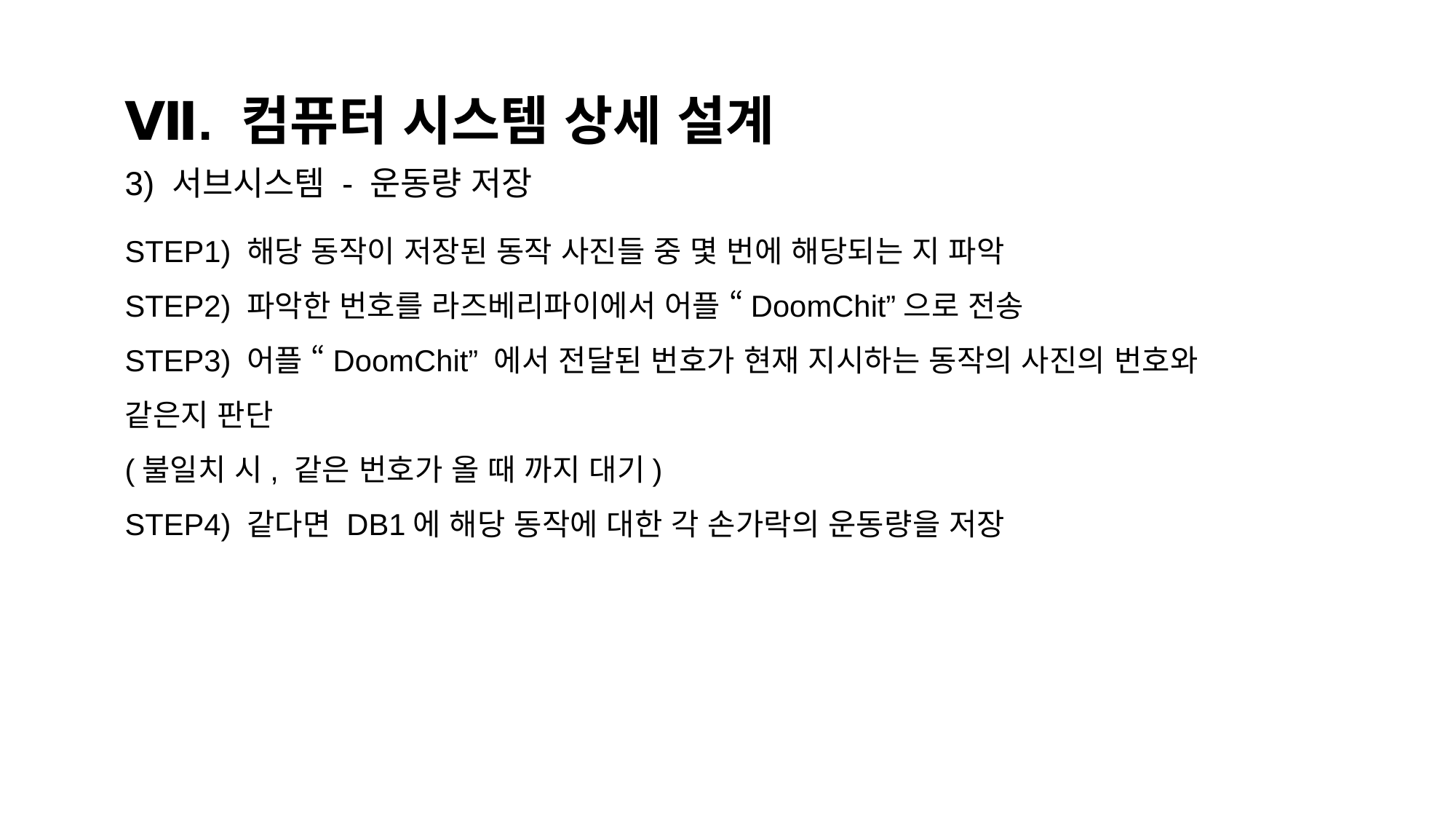

Ⅶ. 컴퓨터 시스템 상세 설계
3) 서브시스템 - 운동량 저장
STEP1) 해당 동작이 저장된 동작 사진들 중 몇 번에 해당되는 지 파악
STEP2) 파악한 번호를 라즈베리파이에서 어플 “DoomChit”으로 전송
STEP3) 어플 “DoomChit” 에서 전달된 번호가 현재 지시하는 동작의 사진의 번호와 같은지 판단
(불일치 시, 같은 번호가 올 때 까지 대기)
STEP4) 같다면 DB1에 해당 동작에 대한 각 손가락의 운동량을 저장